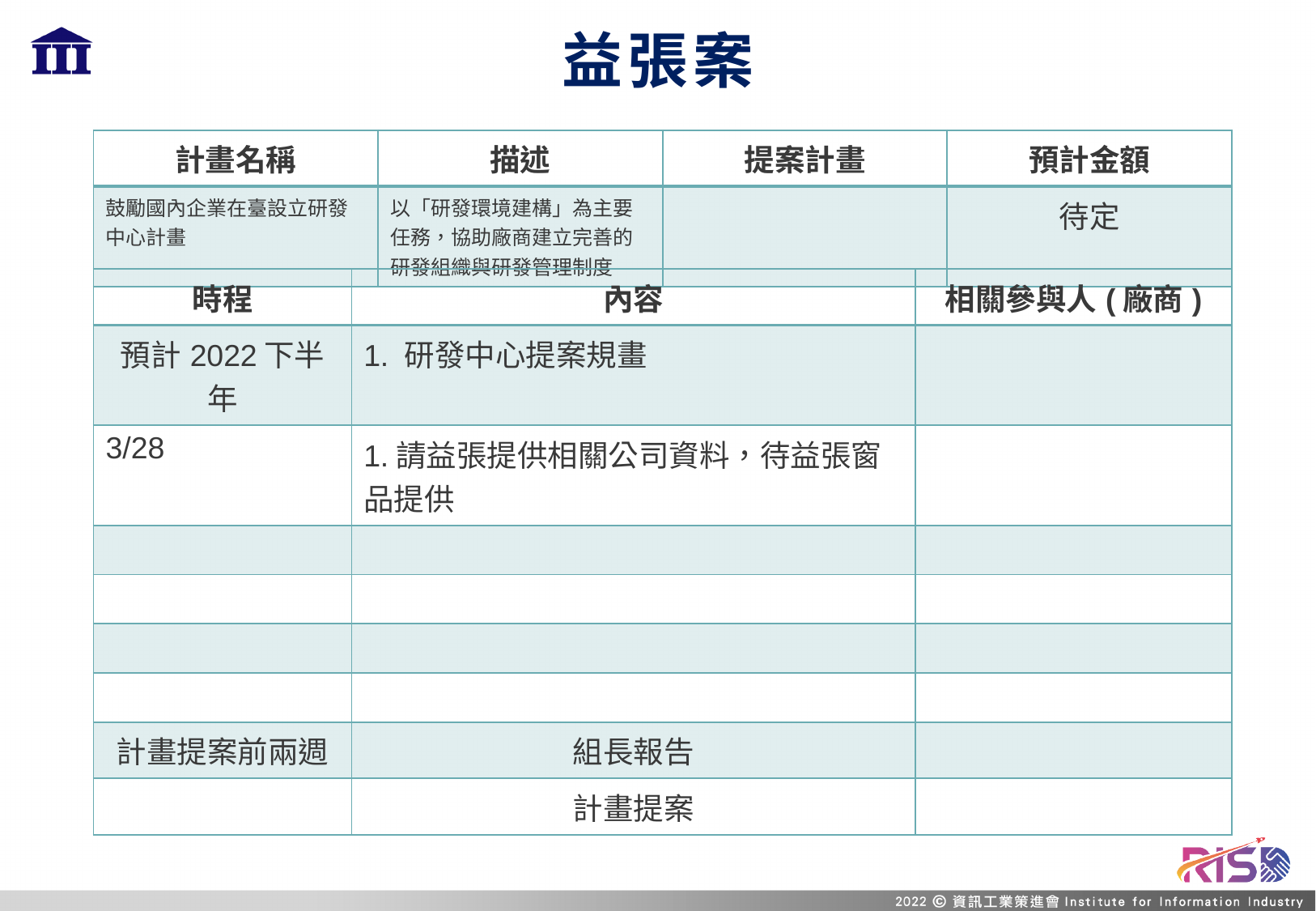

# 益張案
| 計畫名稱 | 描述 | 提案計畫 | 預計金額 |
| --- | --- | --- | --- |
| 鼓勵國內企業在臺設立研發中心計畫 | 以「研發環境建構」為主要任務，協助廠商建立完善的研發組織與研發管理制度 |  | 待定 |
| 時程 | 內容 | 相關參與人(廠商) |
| --- | --- | --- |
| 預計2022下半年 | 1. 研發中心提案規畫 |  |
| 3/28 | 1.請益張提供相關公司資料，待益張窗品提供 |  |
|  |  |  |
|  |  |  |
|  |  |  |
|  |  |  |
| 計畫提案前兩週 | 組長報告 |  |
|  | 計畫提案 |  |